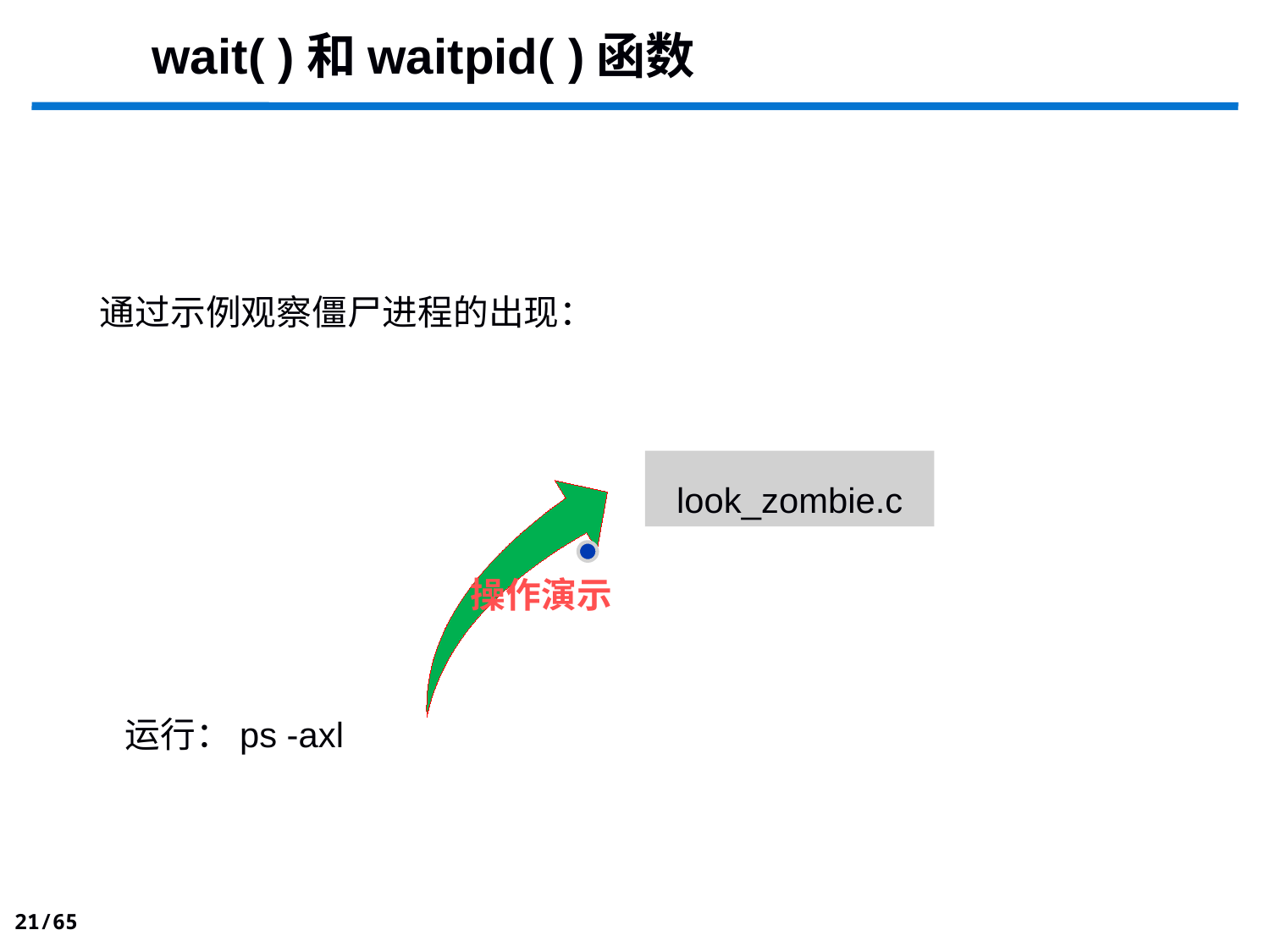

wait( )和waitpid( )函数
通过示例观察僵尸进程的出现：
look_zombie.c
操作演示
运行：ps -axl